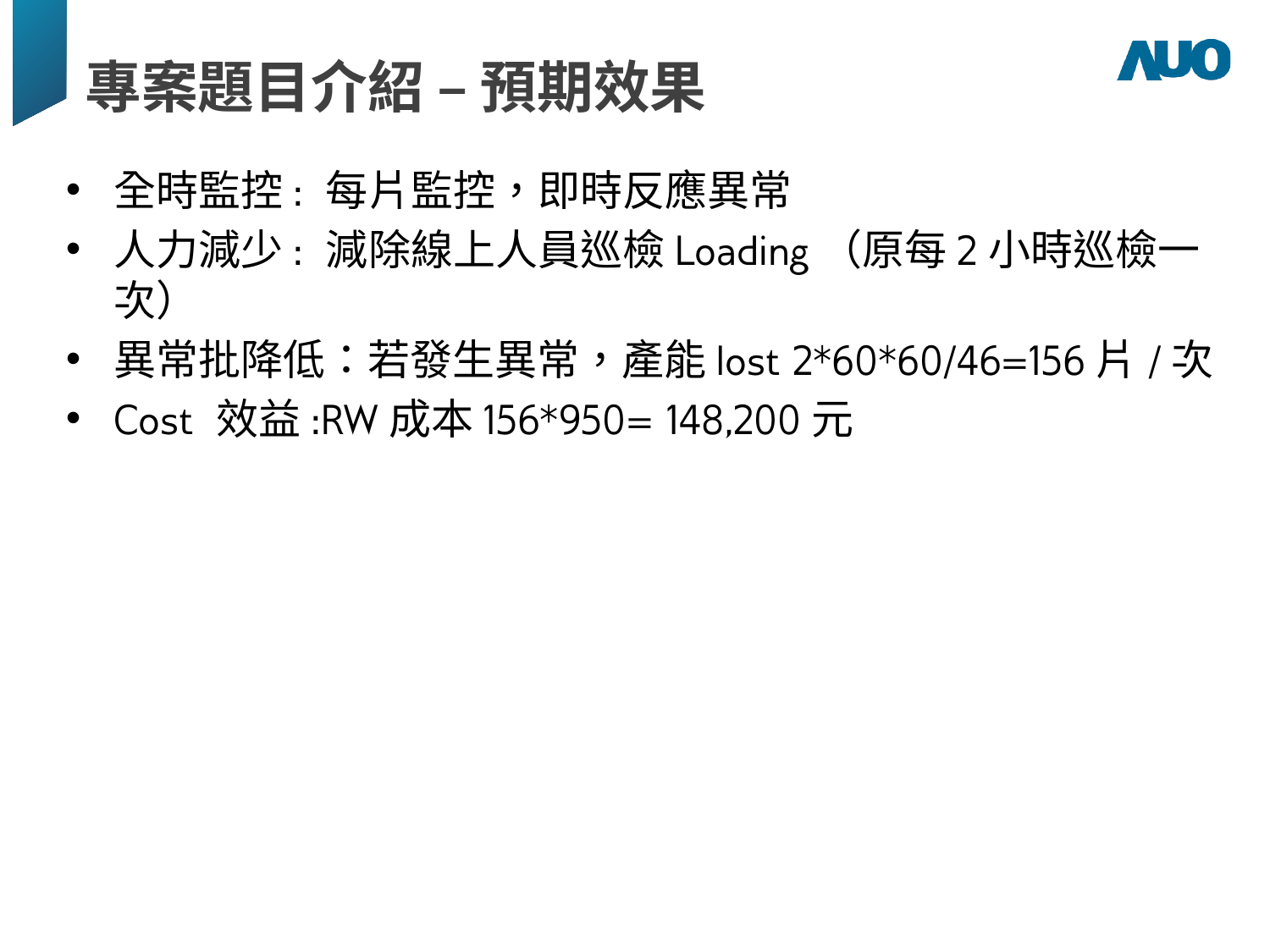

專案題目介紹 – 預期效果
全時監控: 每片監控，即時反應異常
人力減少: 減除線上人員巡檢Loading（原每2小時巡檢一次）
異常批降低：若發生異常，產能lost 2*60*60/46=156片/次
Cost 效益:RW成本156*950= 148,200元